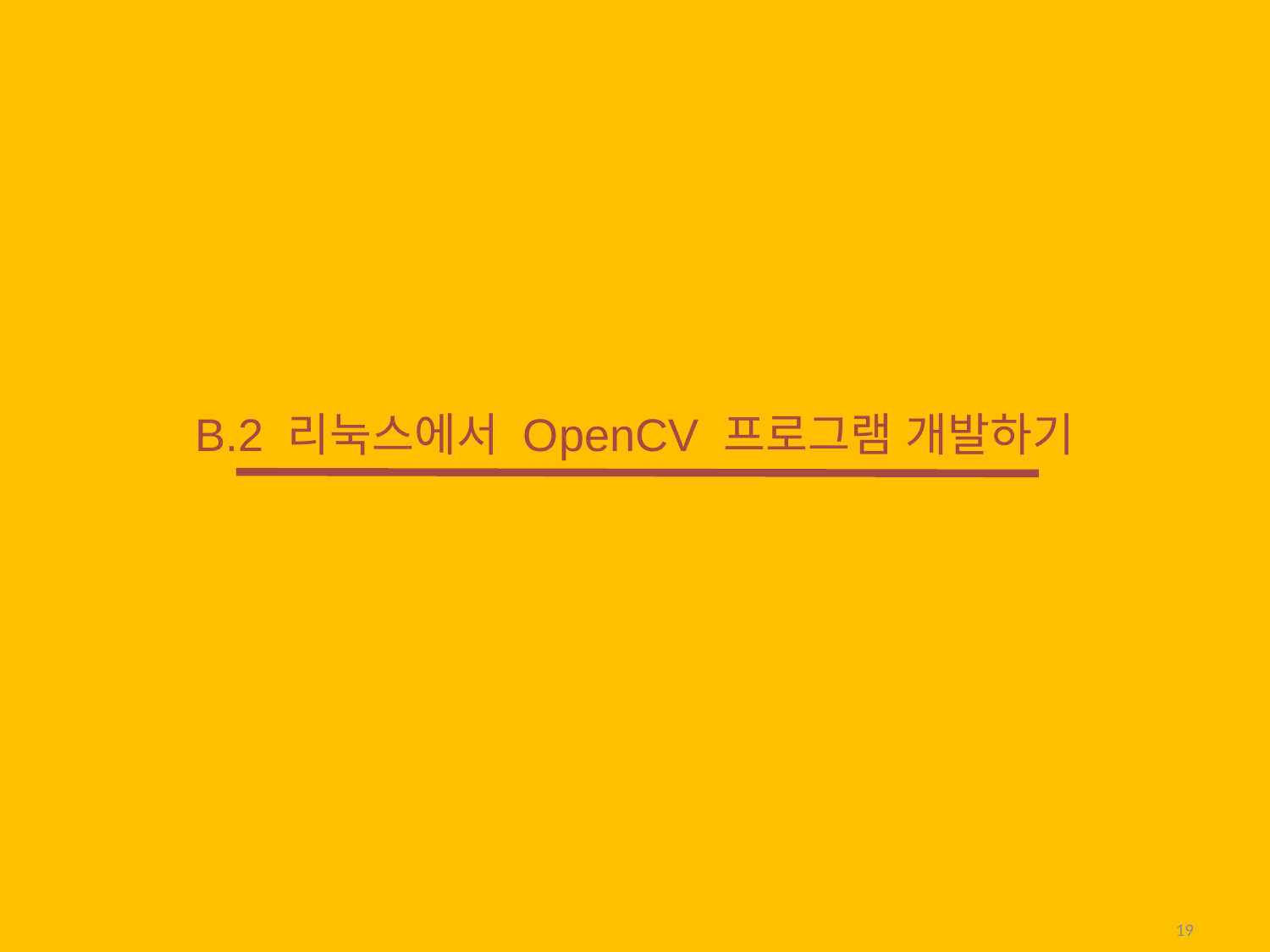

# B.2 리눅스에서 OpenCV 프로그램 개발하기
19